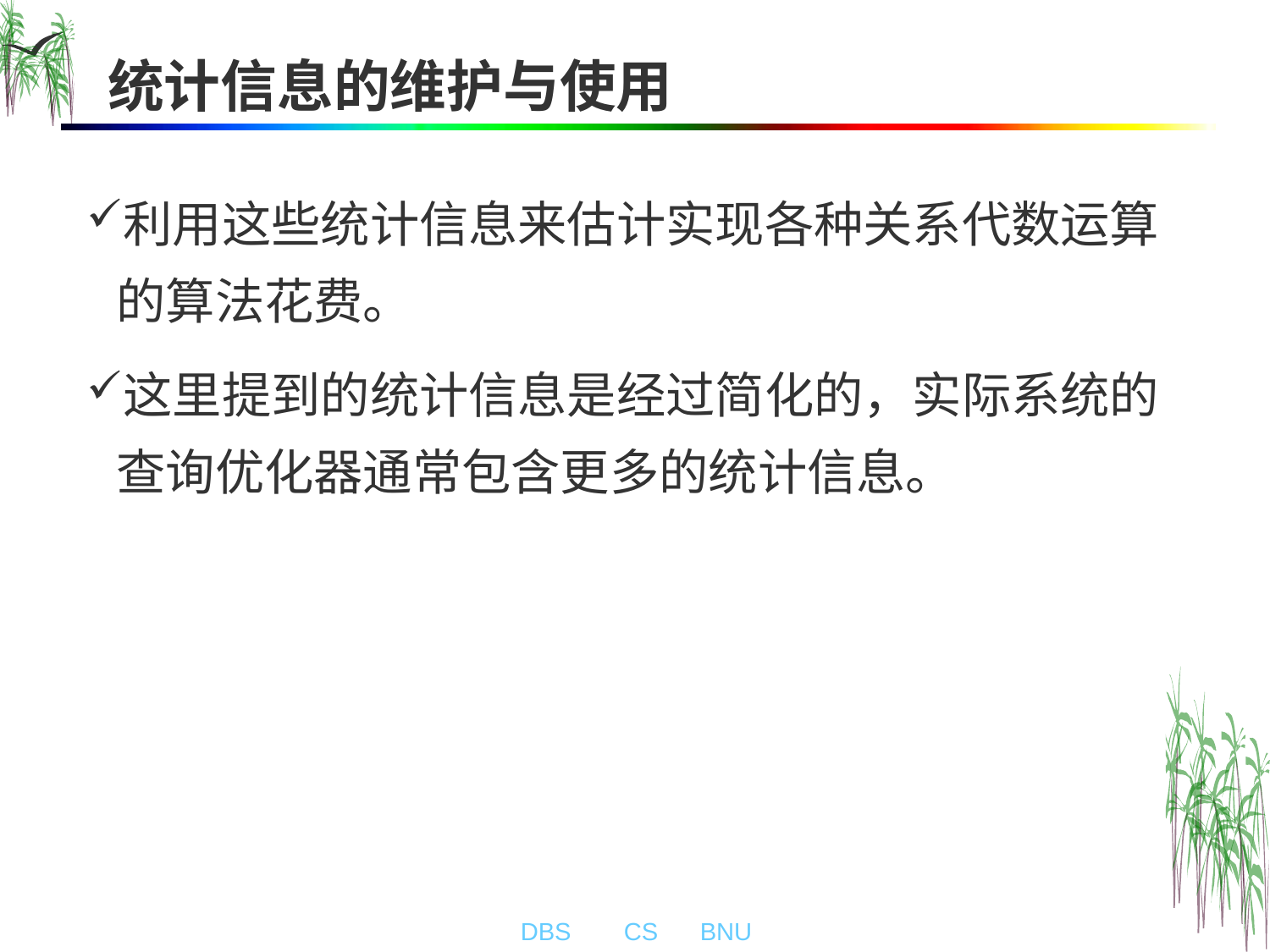

统计信息的维护与使用
利用这些统计信息来估计实现各种关系代数运算的算法花费。
这里提到的统计信息是经过简化的，实际系统的查询优化器通常包含更多的统计信息。